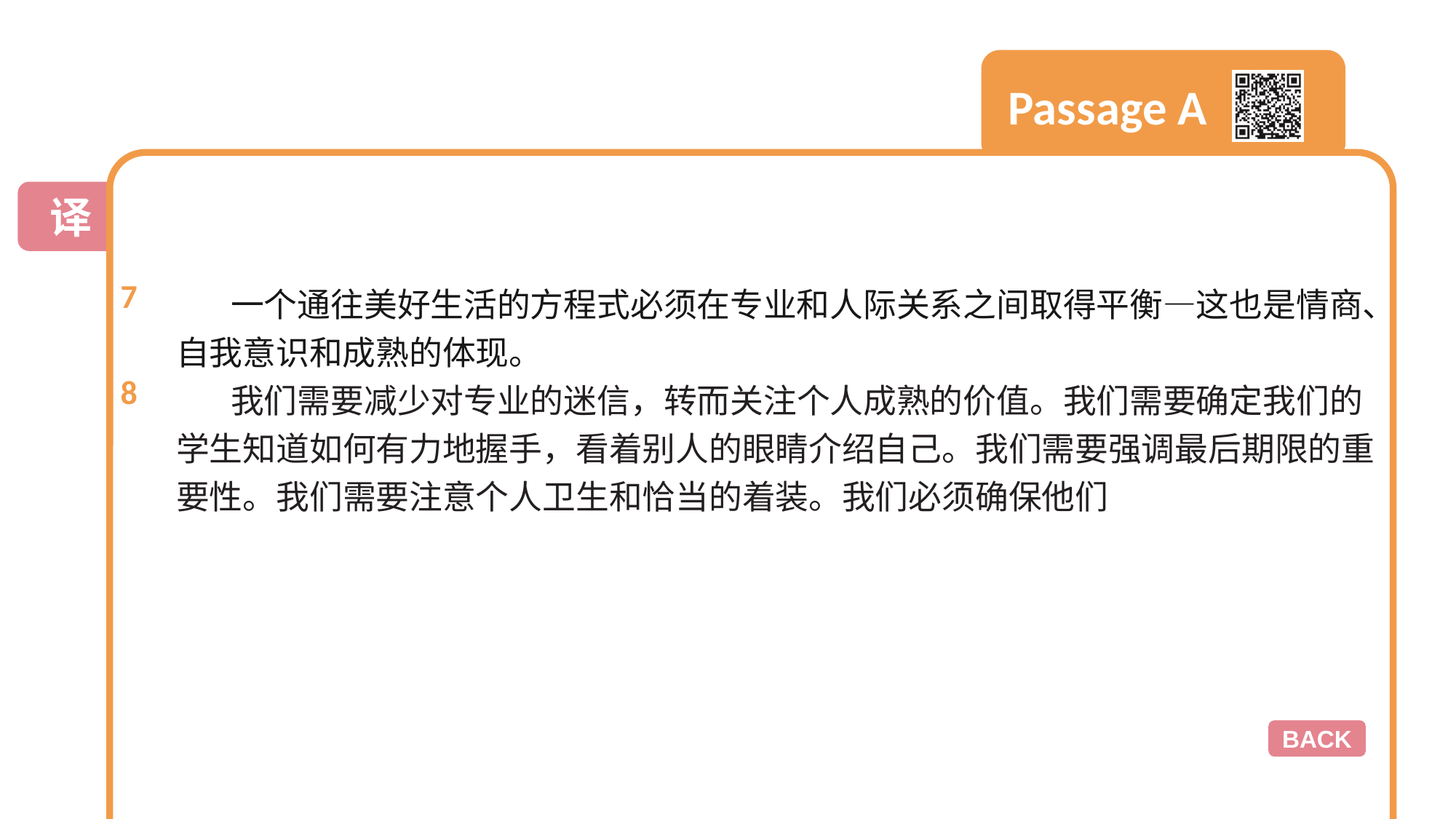

一个通往美好生活的方程式必须在专业和人际关系之间取得平衡—这也是情商、自我意识和成熟的体现。
我们需要减少对专业的迷信，转而关注个人成熟的价值。我们需要确定我们的学生知道如何有力地握手，看着别人的眼睛介绍自己。我们需要强调最后期限的重要性。我们需要注意个人卫生和恰当的着装。我们必须确保他们

7

8

BACK